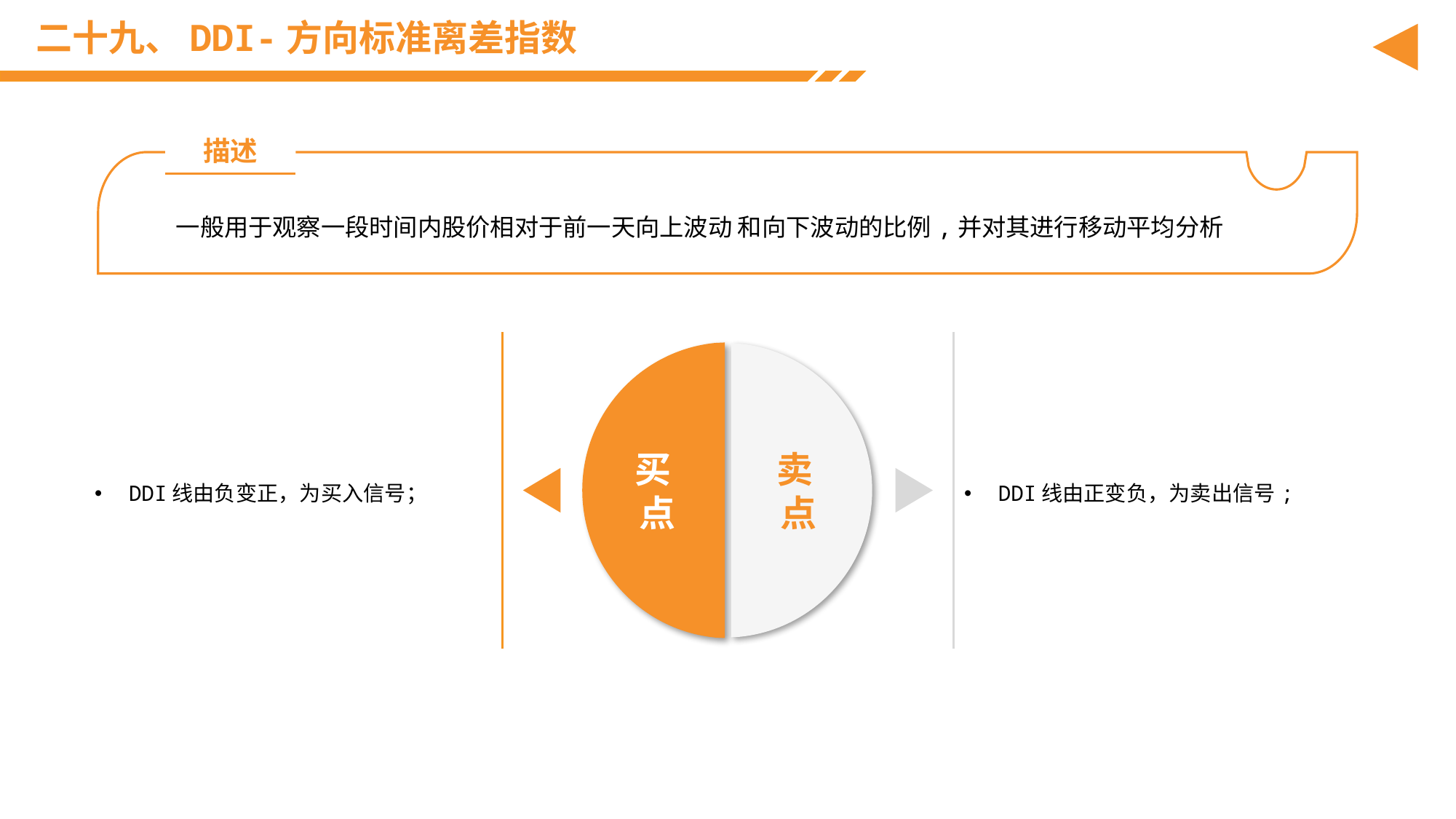

# 二十九、DDI-方向标准离差指数

描述

一般用于观察一段时间内股价相对于前一天向上波动 和向下波动的比例,并对其进行移动平均分析
DDI线由负变正，为买入信号；
DDI线由正变负，为卖出信号;

买
点
卖
点